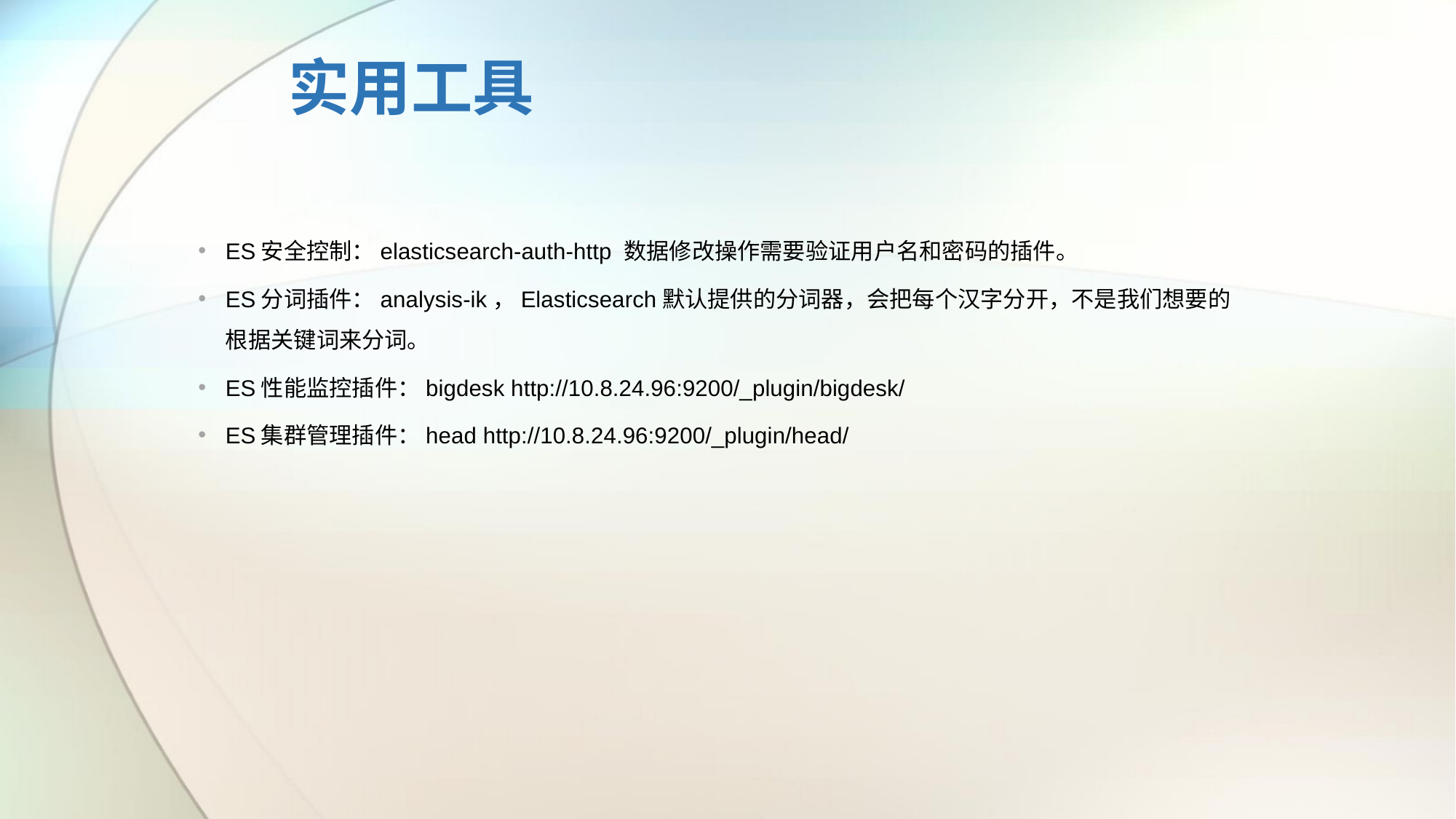

# 实用工具
ES安全控制：elasticsearch-auth-http 数据修改操作需要验证用户名和密码的插件。
ES分词插件：analysis-ik，Elasticsearch默认提供的分词器，会把每个汉字分开，不是我们想要的根据关键词来分词。
ES性能监控插件：bigdesk http://10.8.24.96:9200/_plugin/bigdesk/
ES集群管理插件：head http://10.8.24.96:9200/_plugin/head/